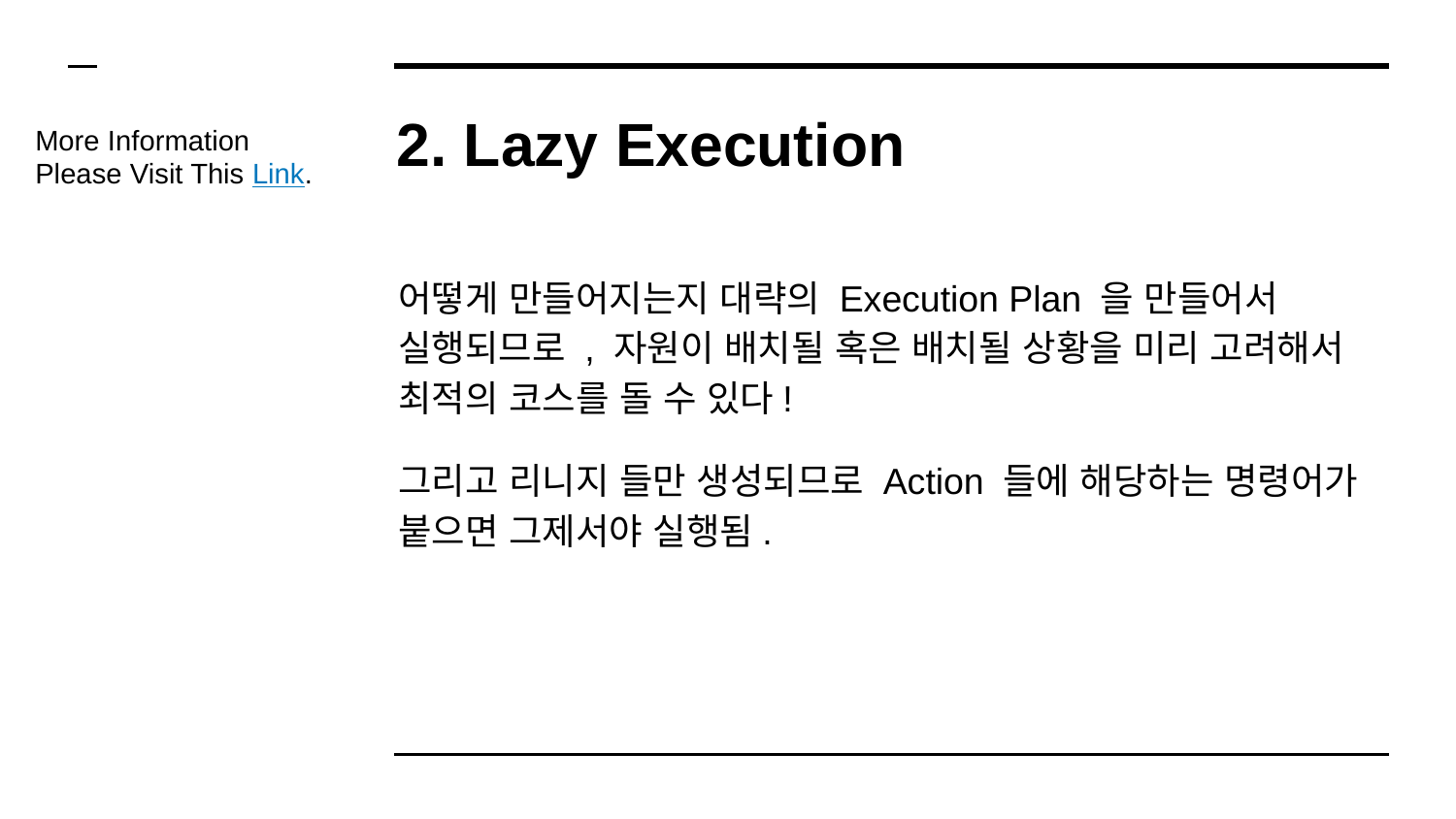

# 2. Lazy Execution
More Information
Please Visit This Link.
어떻게 만들어지는지 대략의 Execution Plan 을 만들어서 실행되므로 , 자원이 배치될 혹은 배치될 상황을 미리 고려해서 최적의 코스를 돌 수 있다!
그리고 리니지 들만 생성되므로 Action 들에 해당하는 명령어가 붙으면 그제서야 실행됨.